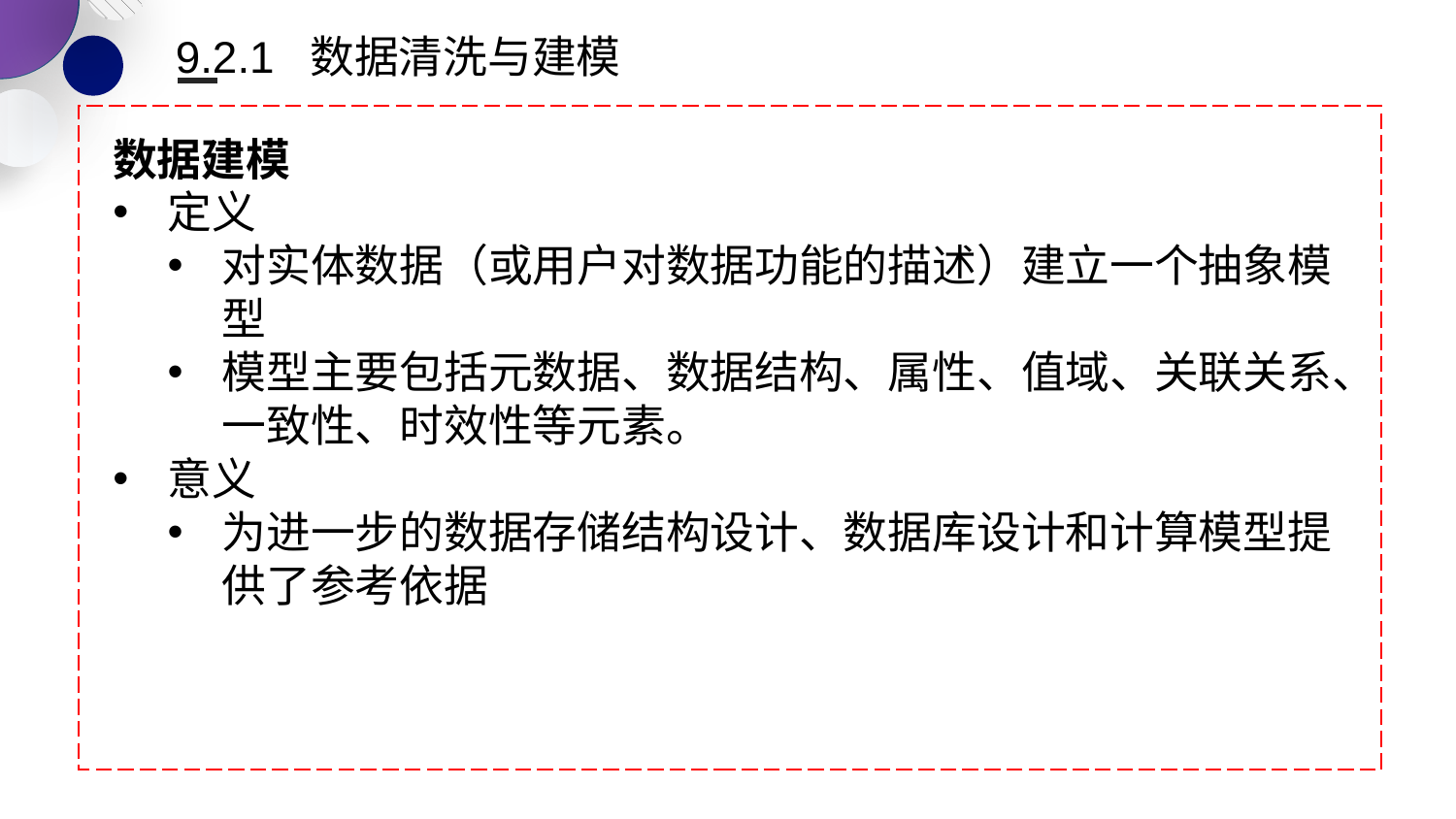

9.2.1  数据清洗与建模

数据建模
定义
对实体数据（或用户对数据功能的描述）建立一个抽象模型
模型主要包括元数据、数据结构、属性、值域、关联关系、一致性、时效性等元素。
意义
为进一步的数据存储结构设计、数据库设计和计算模型提供了参考依据